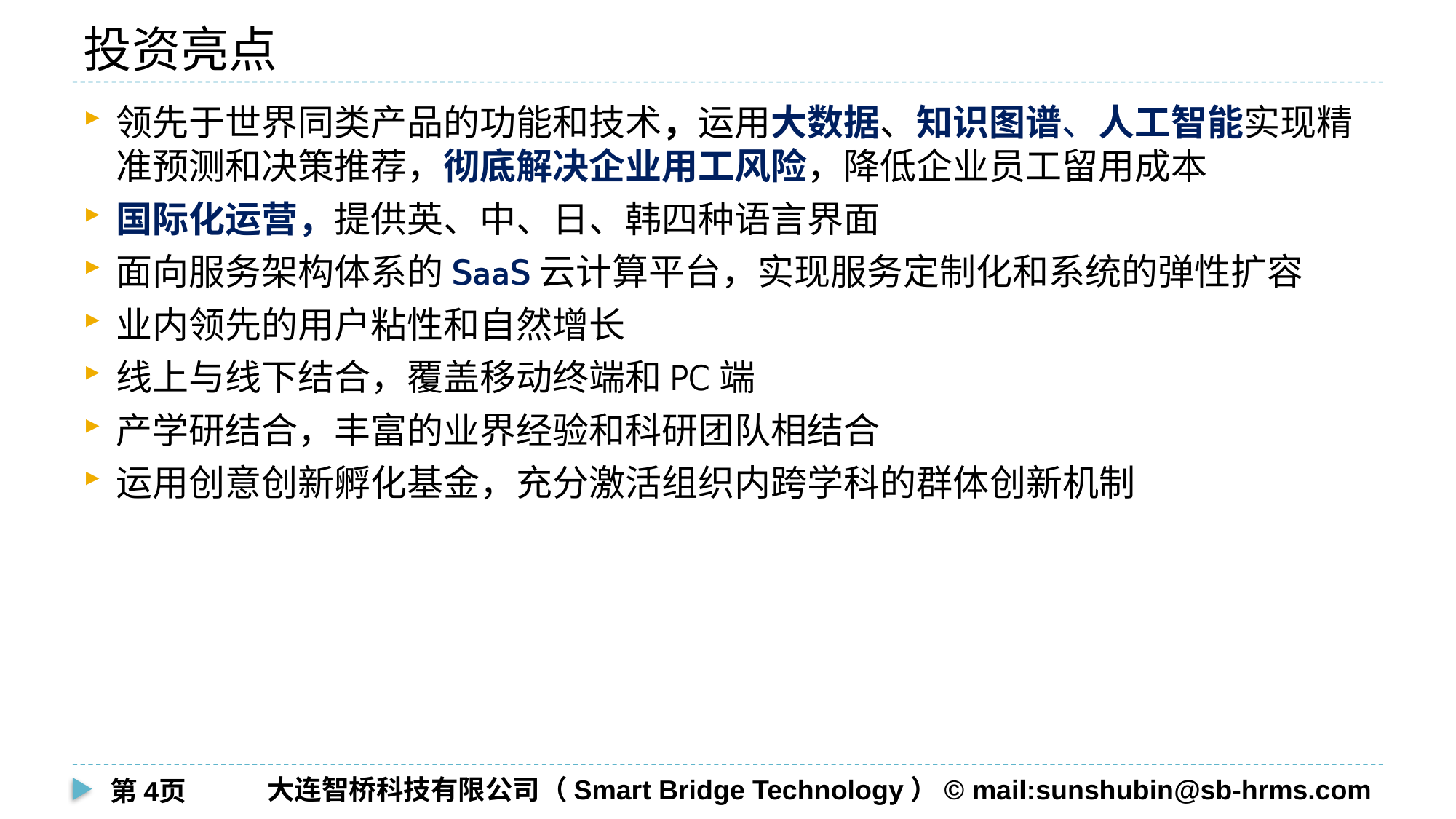

# 投资亮点
领先于世界同类产品的功能和技术，运用大数据、知识图谱、人工智能实现精准预测和决策推荐，彻底解决企业用工风险，降低企业员工留用成本
国际化运营，提供英、中、日、韩四种语言界面
面向服务架构体系的SaaS云计算平台，实现服务定制化和系统的弹性扩容
业内领先的用户粘性和自然增长
线上与线下结合，覆盖移动终端和PC端
产学研结合，丰富的业界经验和科研团队相结合
运用创意创新孵化基金，充分激活组织内跨学科的群体创新机制
第4页